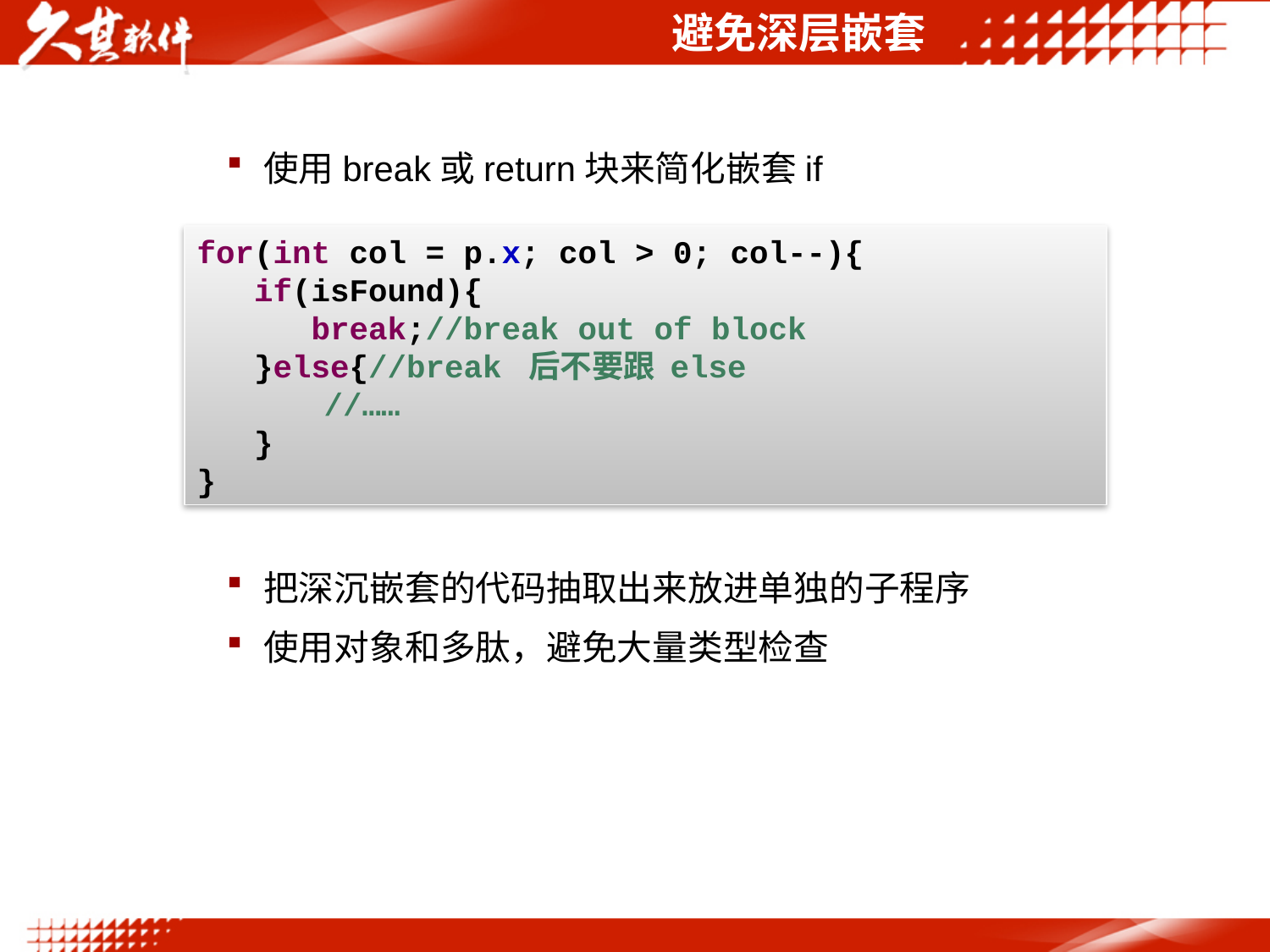

避免深层嵌套
使用break或return块来简化嵌套if

把深沉嵌套的代码抽取出来放进单独的子程序
使用对象和多肽，避免大量类型检查
for(int col = p.x; col > 0; col--){
   if(isFound){
      break;//break out of block
   }else{//break 后不要跟 else
	//……
   }
}